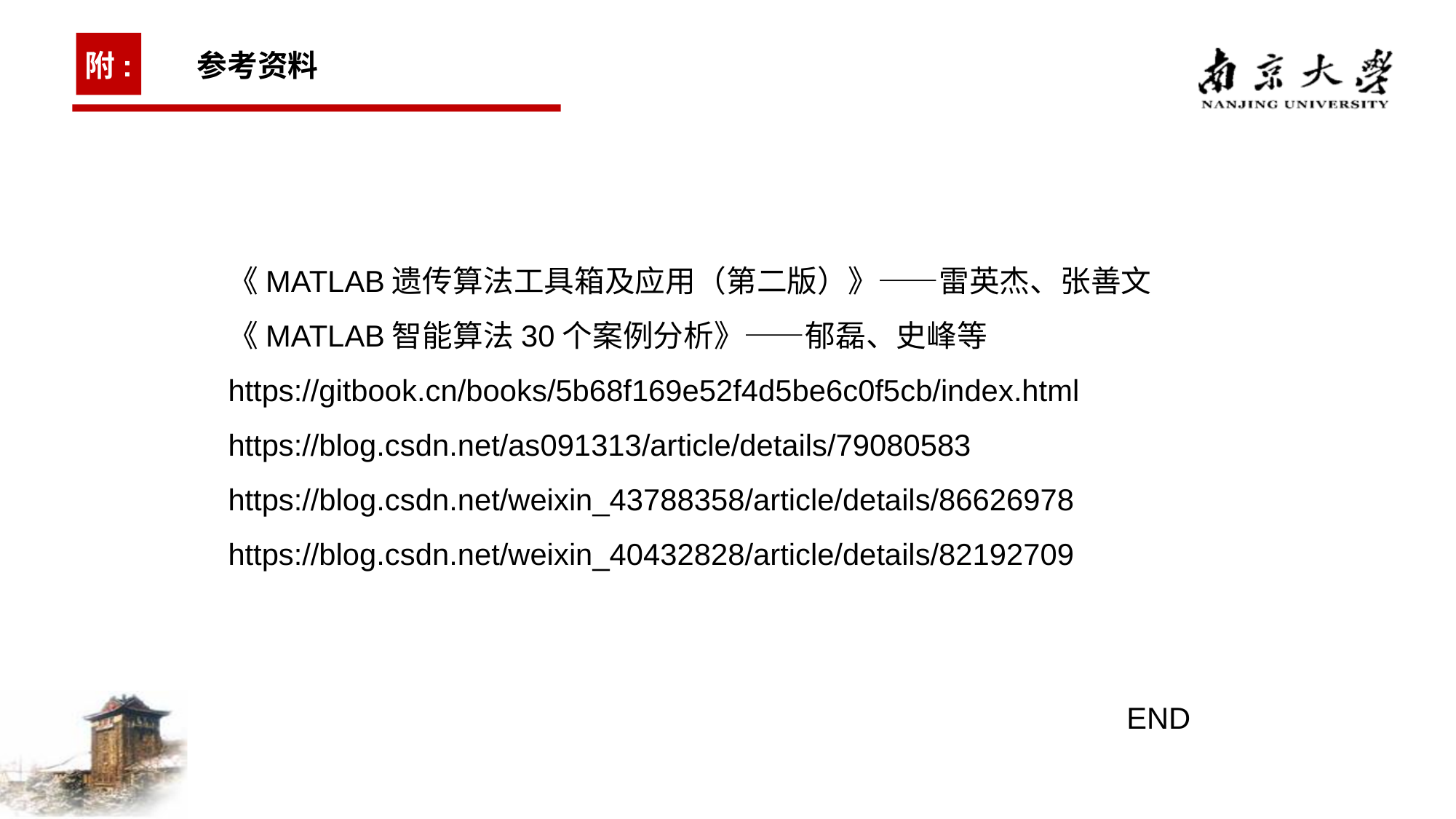

附:
参考资料
《MATLAB遗传算法工具箱及应用（第二版）》——雷英杰、张善文
《MATLAB智能算法30个案例分析》——郁磊、史峰等
https://gitbook.cn/books/5b68f169e52f4d5be6c0f5cb/index.html
https://blog.csdn.net/as091313/article/details/79080583
https://blog.csdn.net/weixin_43788358/article/details/86626978
https://blog.csdn.net/weixin_40432828/article/details/82192709

END